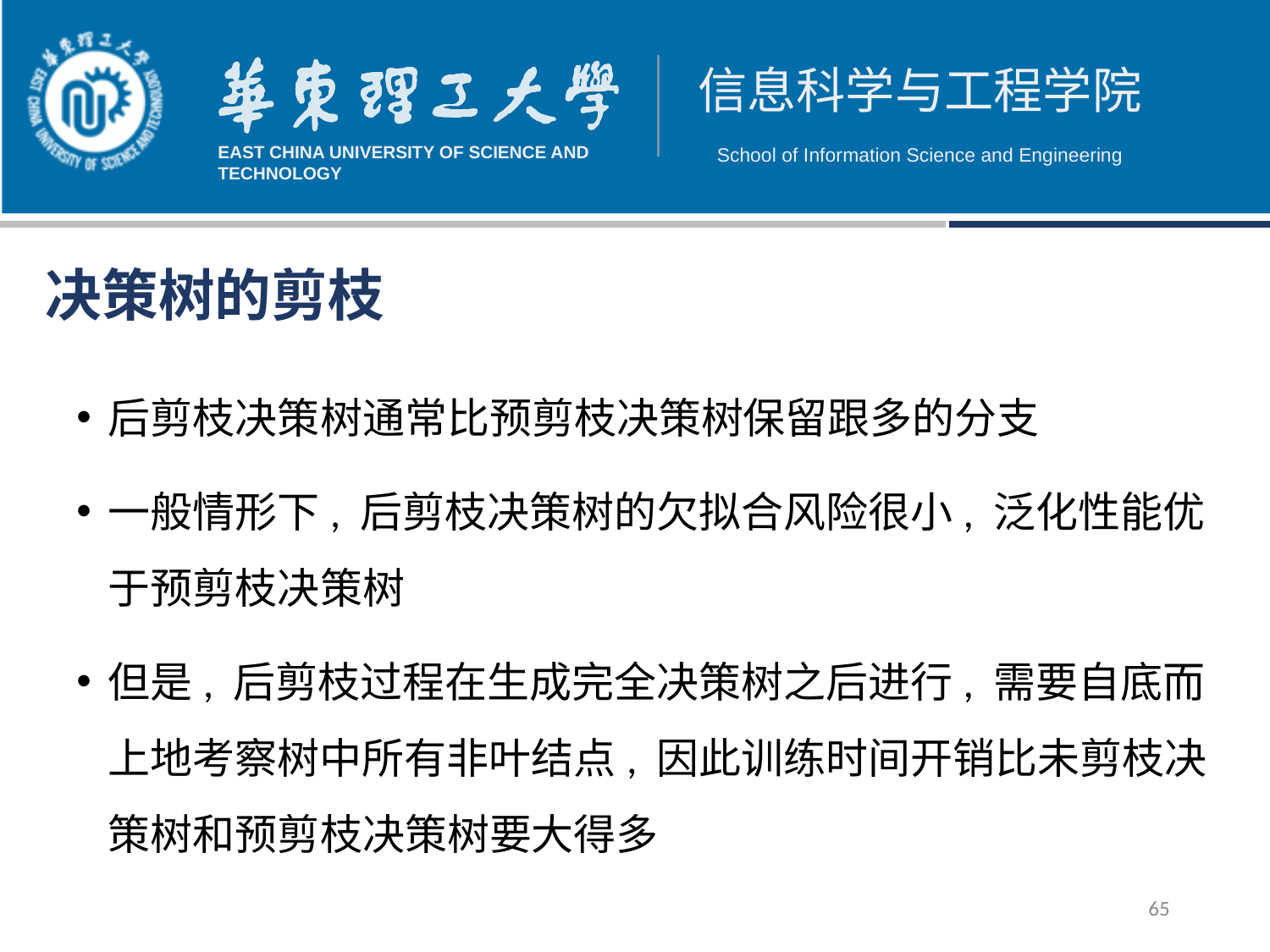

决策树的剪枝
后剪枝决策树通常比预剪枝决策树保留跟多的分支
一般情形下, 后剪枝决策树的欠拟合风险很小, 泛化性能优于预剪枝决策树
但是, 后剪枝过程在生成完全决策树之后进行, 需要自底而上地考察树中所有非叶结点, 因此训练时间开销比未剪枝决策树和预剪枝决策树要大得多
65